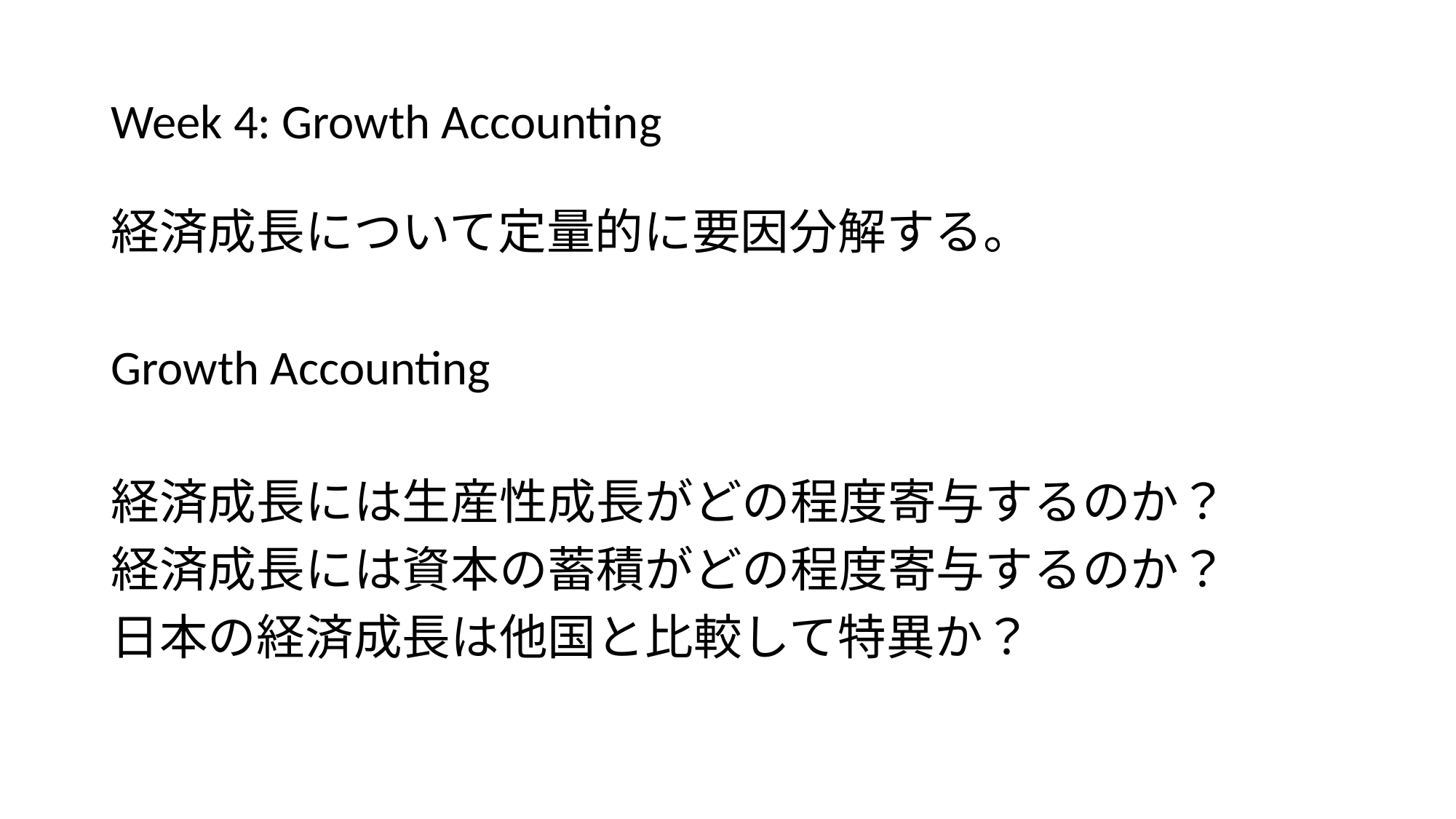

# Week 4: Growth Accounting
経済成長について定量的に要因分解する。

Growth Accounting

経済成長には生産性成長がどの程度寄与するのか？
経済成長には資本の蓄積がどの程度寄与するのか？
日本の経済成長は他国と比較して特異か？